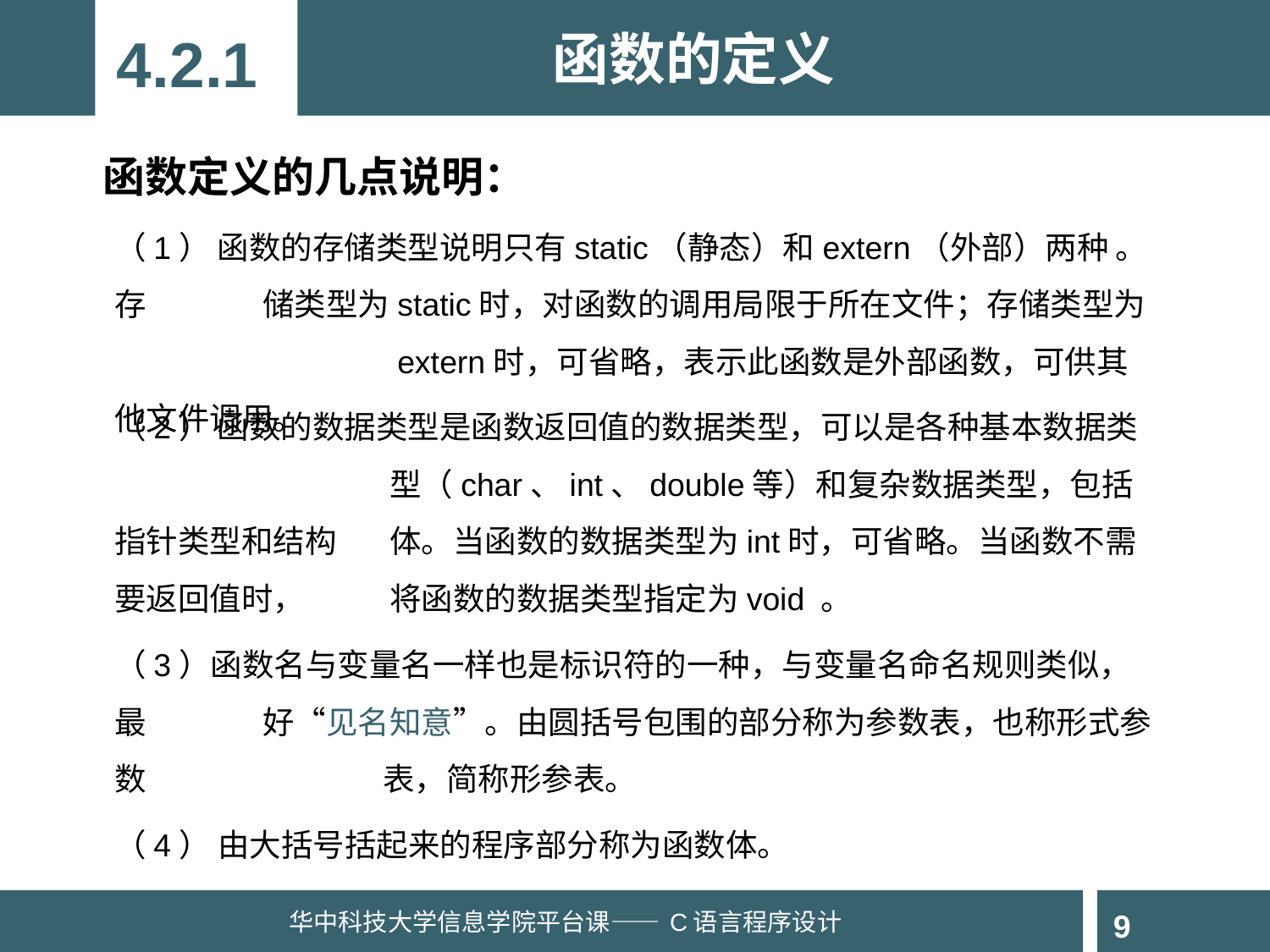

函数的定义
4.2.1
函数定义的几点说明：
（1） 函数的存储类型说明只有static（静态）和extern（外部）两种 。存	   储类型为static时，对函数的调用局限于所在文件；存储类型为	 	   extern时，可省略，表示此函数是外部函数，可供其他文件调用。
（2） 函数的数据类型是函数返回值的数据类型，可以是各种基本数据类		   型（char、int、double等）和复杂数据类型，包括指针类型和结构	   体。当函数的数据类型为int时，可省略。当函数不需要返回值时，	   将函数的数据类型指定为void 。
（3）函数名与变量名一样也是标识符的一种，与变量名命名规则类似，最	   好“见名知意”。由圆括号包围的部分称为参数表，也称形式参数	  	  表，简称形参表。
（4） 由大括号括起来的程序部分称为函数体。